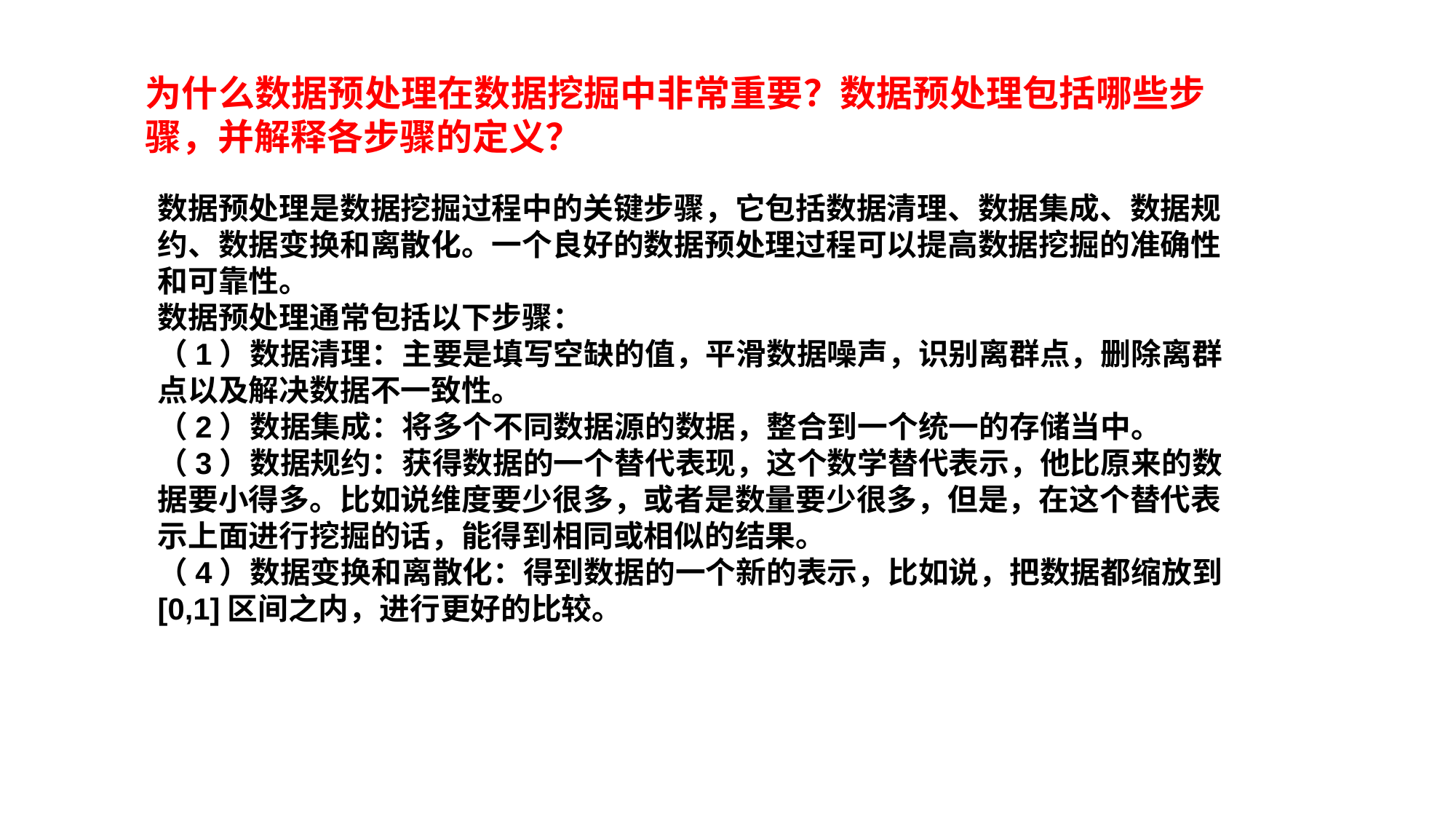

为什么数据预处理在数据挖掘中非常重要？数据预处理包括哪些步骤，并解释各步骤的定义？
数据预处理是数据挖掘过程中的关键步骤，它包括数据清理、数据集成、数据规约、数据变换和离散化。一个良好的数据预处理过程可以提高数据挖掘的准确性和可靠性。
数据预处理通常包括以下步骤：
（1）数据清理：主要是填写空缺的值，平滑数据噪声，识别离群点，删除离群点以及解决数据不一致性。
（2）数据集成：将多个不同数据源的数据，整合到一个统一的存储当中。
（3）数据规约：获得数据的一个替代表现，这个数学替代表示，他比原来的数据要小得多。比如说维度要少很多，或者是数量要少很多，但是，在这个替代表示上面进行挖掘的话，能得到相同或相似的结果。
（4）数据变换和离散化：得到数据的一个新的表示，比如说，把数据都缩放到[0,1]区间之内，进行更好的比较。